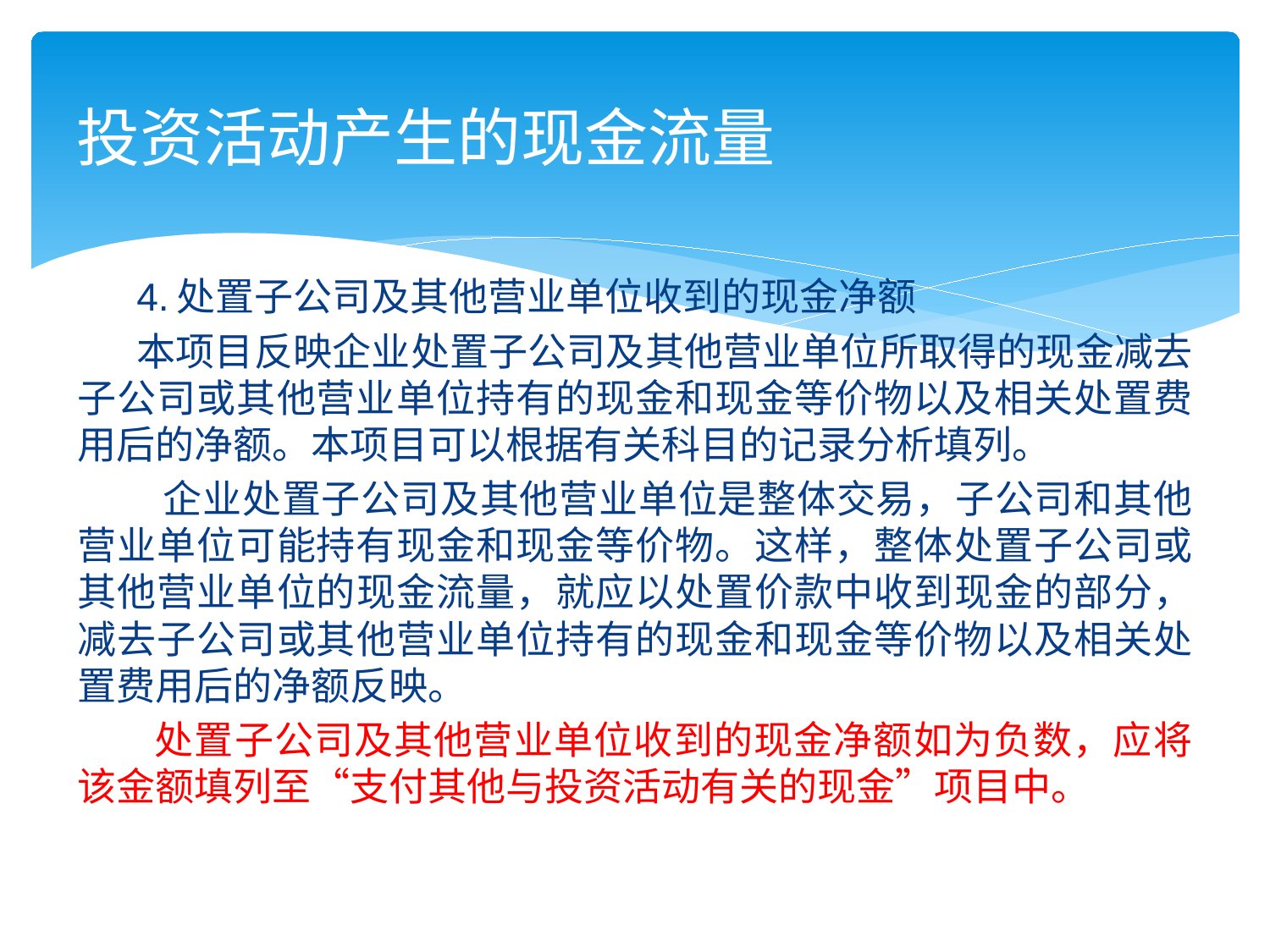

# 投资活动产生的现金流量
4.处置子公司及其他营业单位收到的现金净额
本项目反映企业处置子公司及其他营业单位所取得的现金减去子公司或其他营业单位持有的现金和现金等价物以及相关处置费用后的净额。本项目可以根据有关科目的记录分析填列。
  企业处置子公司及其他营业单位是整体交易，子公司和其他营业单位可能持有现金和现金等价物。这样，整体处置子公司或其他营业单位的现金流量，就应以处置价款中收到现金的部分，减去子公司或其他营业单位持有的现金和现金等价物以及相关处置费用后的净额反映。
 处置子公司及其他营业单位收到的现金净额如为负数，应将该金额填列至“支付其他与投资活动有关的现金”项目中。